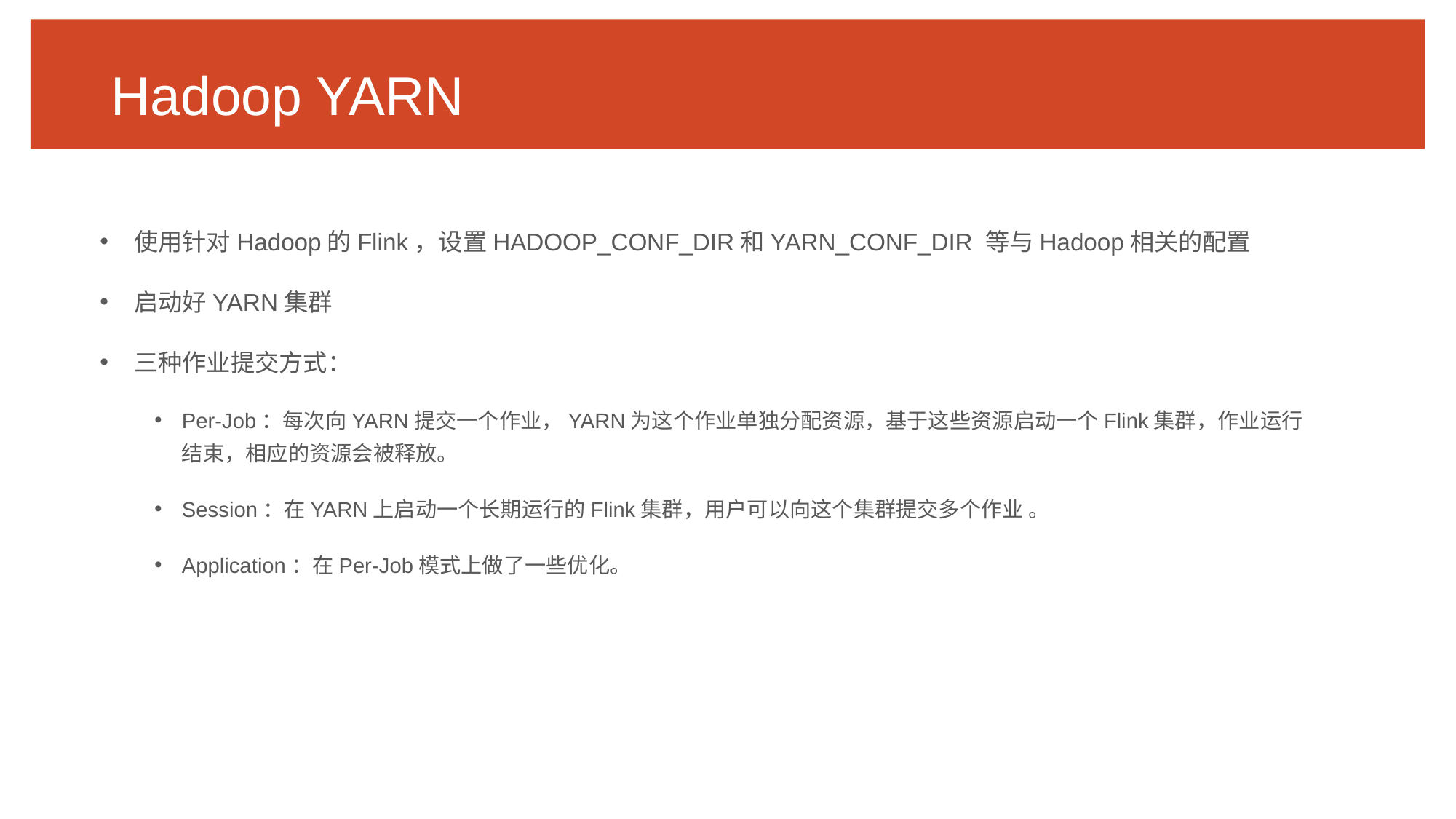

# Hadoop YARN
使用针对Hadoop的Flink，设置HADOOP_CONF_DIR和YARN_CONF_DIR 等与Hadoop相关的配置
启动好YARN集群
三种作业提交方式：
Per-Job：每次向YARN提交一个作业，YARN为这个作业单独分配资源，基于这些资源启动一个Flink集群，作业运行结束，相应的资源会被释放。
Session：在YARN上启动一个长期运行的Flink集群，用户可以向这个集群提交多个作业 。
Application：在Per-Job模式上做了一些优化。